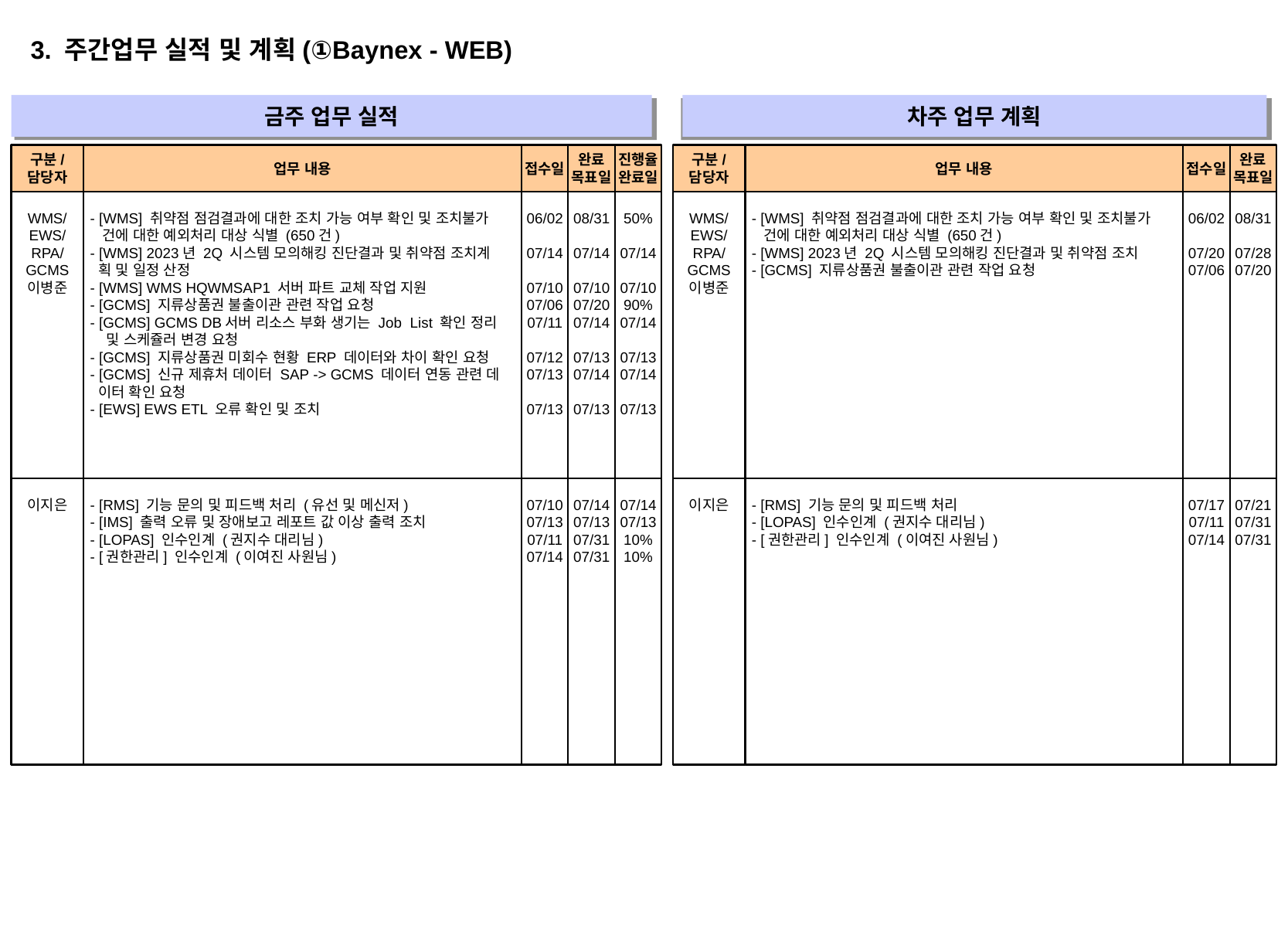

3. 주간업무 실적 및 계획(①Baynex - WEB)
금주 업무 실적
차주 업무 계획
" "
" "
구분/
담당자
업무 내용
접수일
완료
목표일
진행율
완료일
구분/
담당자
업무 내용
접수일
완료
목표일
WMS/
EWS/
RPA/
GCMS
이병준

- [WMS] 취약점 점검결과에 대한 조치 가능 여부 확인 및 조치불가
   건에 대한 예외처리 대상 식별 (650건)
- [WMS] 2023년 2Q 시스템 모의해킹 진단결과 및 취약점 조치계
  획 및 일정 산정
- [WMS] WMS HQWMSAP1 서버 파트 교체 작업 지원
- [GCMS] 지류상품권 불출이관 관련 작업 요청
- [GCMS] GCMS DB서버 리소스 부화 생기는 Job  List 확인 정리
    및 스케쥴러 변경 요청
- [GCMS] 지류상품권 미회수 현황 ERP 데이터와 차이 확인 요청
- [GCMS] 신규 제휴처 데이터 SAP -> GCMS 데이터 연동 관련 데
  이터 확인 요청
- [EWS] EWS ETL 오류 확인 및 조치
06/02
07/14
07/10
07/06
07/11
07/12
07/13
07/13
08/31
07/14
07/10
07/20
07/14
07/13
07/14
07/13
50%
07/14
07/10
90%
07/14
07/13
07/14
07/13
WMS/
EWS/
RPA/
GCMS
이병준

- [WMS] 취약점 점검결과에 대한 조치 가능 여부 확인 및 조치불가
   건에 대한 예외처리 대상 식별 (650건)
- [WMS] 2023년 2Q 시스템 모의해킹 진단결과 및 취약점 조치
- [GCMS] 지류상품권 불출이관 관련 작업 요청
06/02
07/20
07/06
08/31
07/28
07/20
이지은

- [RMS] 기능 문의 및 피드백 처리 (유선 및 메신저)
- [IMS] 출력 오류 및 장애보고 레포트 값 이상 출력 조치
- [LOPAS] 인수인계 (권지수 대리님)
- [권한관리] 인수인계 (이여진 사원님)
07/10
07/13
07/11
07/14
07/14
07/13
07/31
07/31
07/14
07/13
10%
10%
이지은

- [RMS] 기능 문의 및 피드백 처리
- [LOPAS] 인수인계 (권지수 대리님)
- [권한관리] 인수인계 (이여진 사원님)
07/17
07/11
07/14
07/21
07/31
07/31